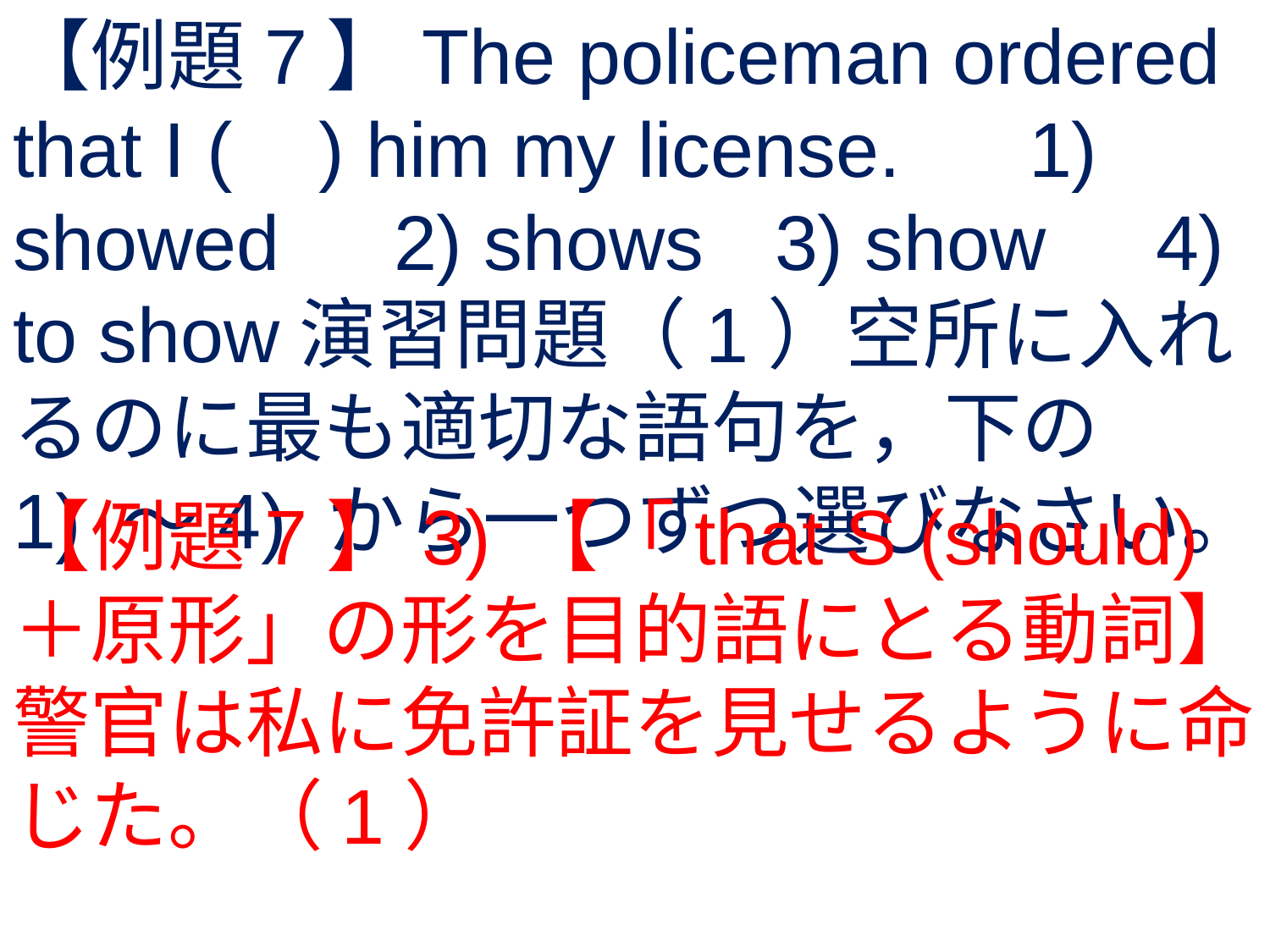

# 【例題7】The policeman ordered that I (    ) him my license.	1) showed	2) shows	3) show	4) to show演習問題（1）空所に入れるのに最も適切な語句を，下の1) 〜4) から一つずつ選びなさい。
【例題7】3) 	【「that S (should)＋原形」の形を目的語にとる動詞】警官は私に免許証を見せるように命じた。（1）